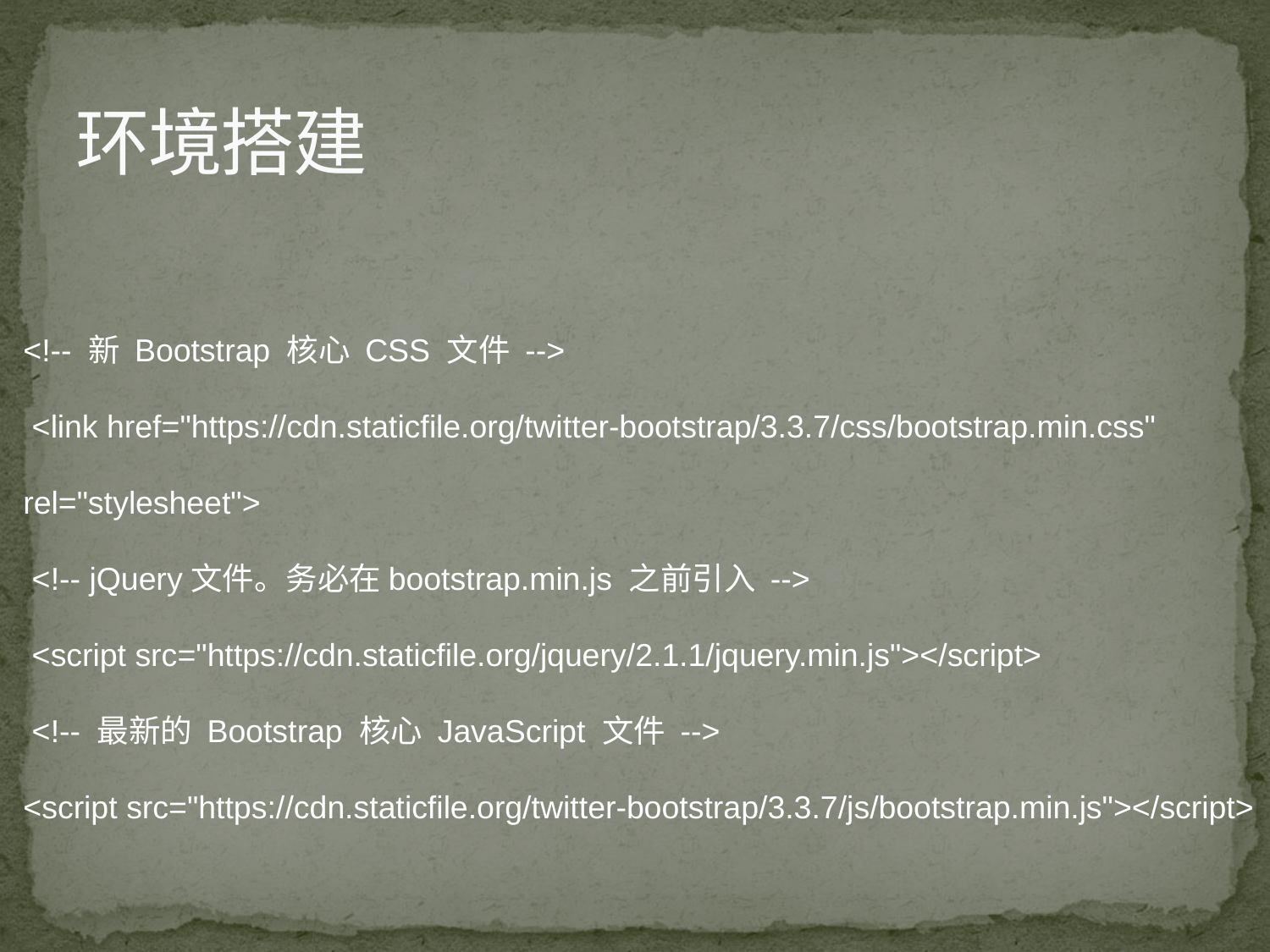

# 环境搭建
<!-- 新 Bootstrap 核心 CSS 文件 -->
 <link href="https://cdn.staticfile.org/twitter-bootstrap/3.3.7/css/bootstrap.min.css" rel="stylesheet">
 <!-- jQuery文件。务必在bootstrap.min.js 之前引入 -->
 <script src="https://cdn.staticfile.org/jquery/2.1.1/jquery.min.js"></script>
 <!-- 最新的 Bootstrap 核心 JavaScript 文件 -->
<script src="https://cdn.staticfile.org/twitter-bootstrap/3.3.7/js/bootstrap.min.js"></script>